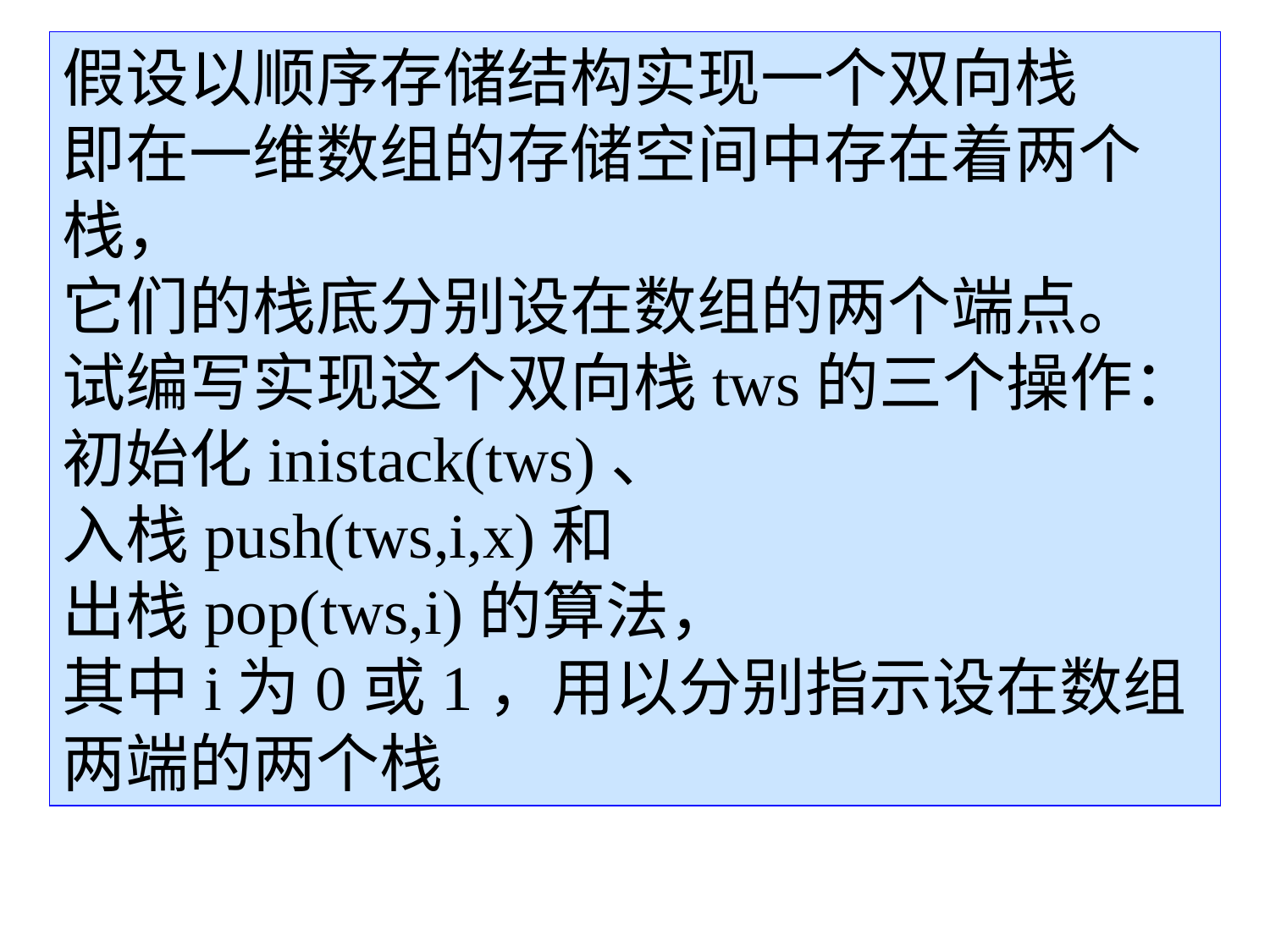

假设以顺序存储结构实现一个双向栈
即在一维数组的存储空间中存在着两个栈，
它们的栈底分别设在数组的两个端点。
试编写实现这个双向栈tws的三个操作：
初始化inistack(tws)、
入栈push(tws,i,x)和
出栈pop(tws,i)的算法，
其中i为0或1，用以分别指示设在数组两端的两个栈